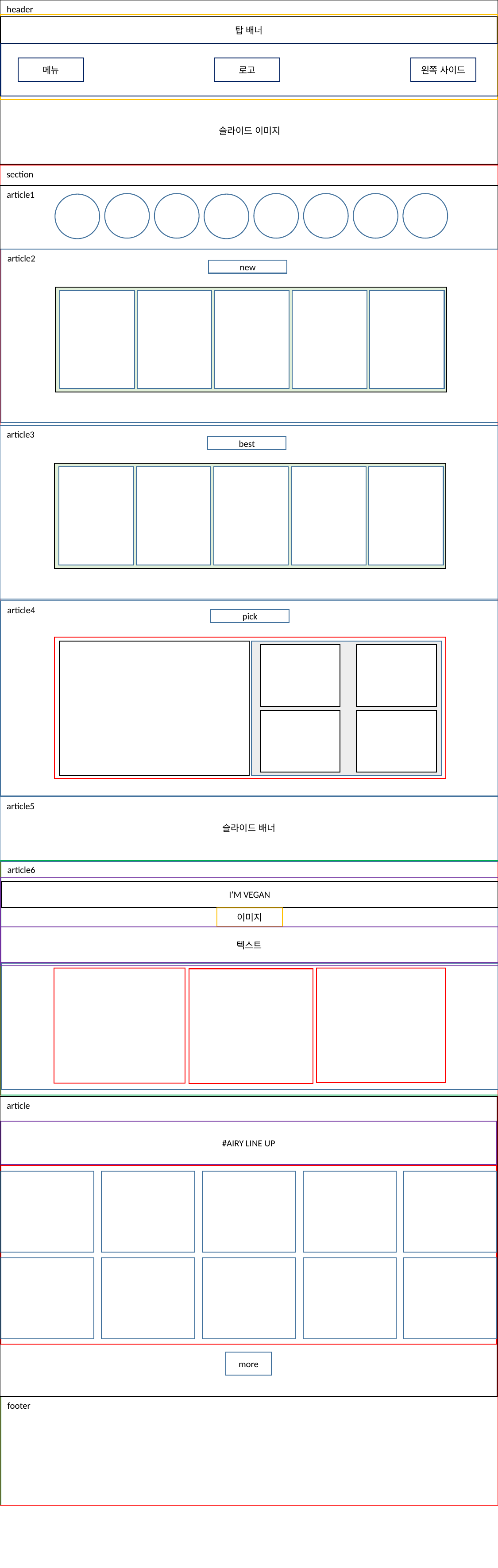

header

탑 배너

메뉴
로고
왼쪽 사이드
슬라이드 이미지
section
article1

article2
new

article3
best

article4
pick

article5

슬라이드 배너
article6

I’M VEGAN
이미지
텍스트

article
#AIRY LINE UP

more
footer